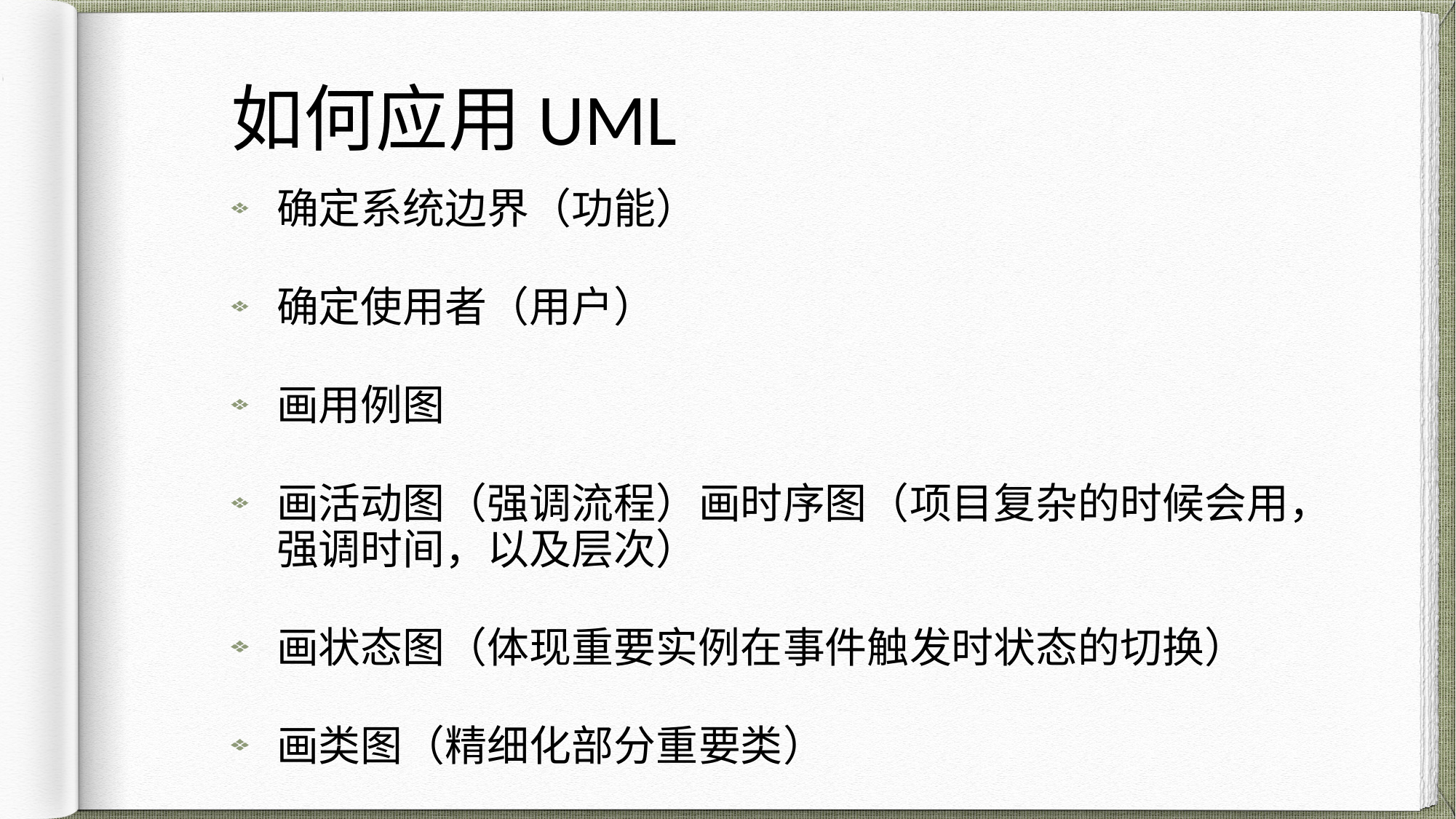

# 如何应用UML
确定系统边界（功能）
确定使用者（用户）
画用例图
画活动图（强调流程）画时序图（项目复杂的时候会用，强调时间，以及层次）
画状态图（体现重要实例在事件触发时状态的切换）
画类图（精细化部分重要类）